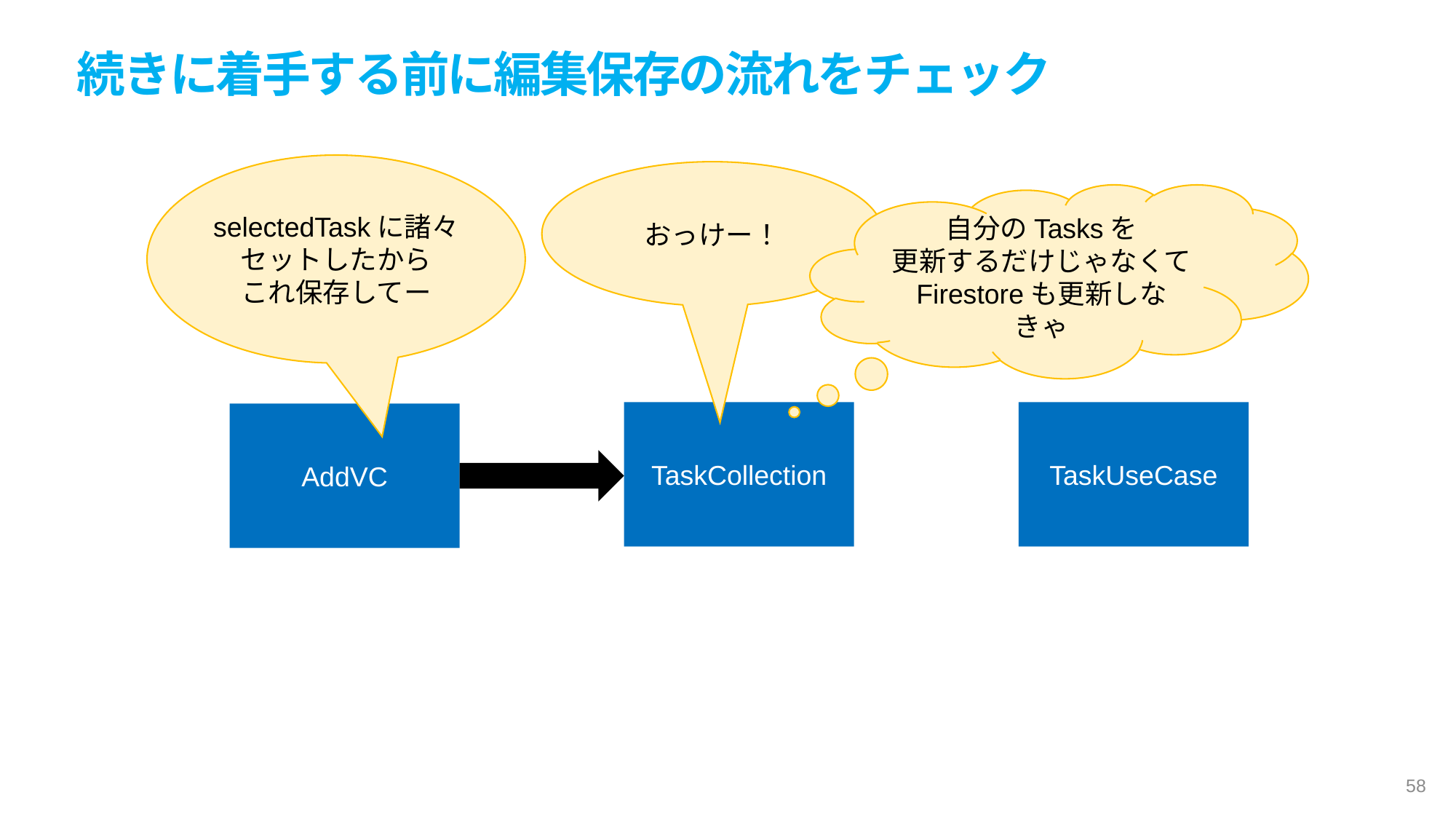

続きに着手する前に編集保存の流れをチェック
selectedTaskに諸々セットしたから
これ保存してー
おっけー！
自分のTasksを
更新するだけじゃなくて
Firestoreも更新しなきゃ
TaskCollection
TaskUseCase
AddVC

58